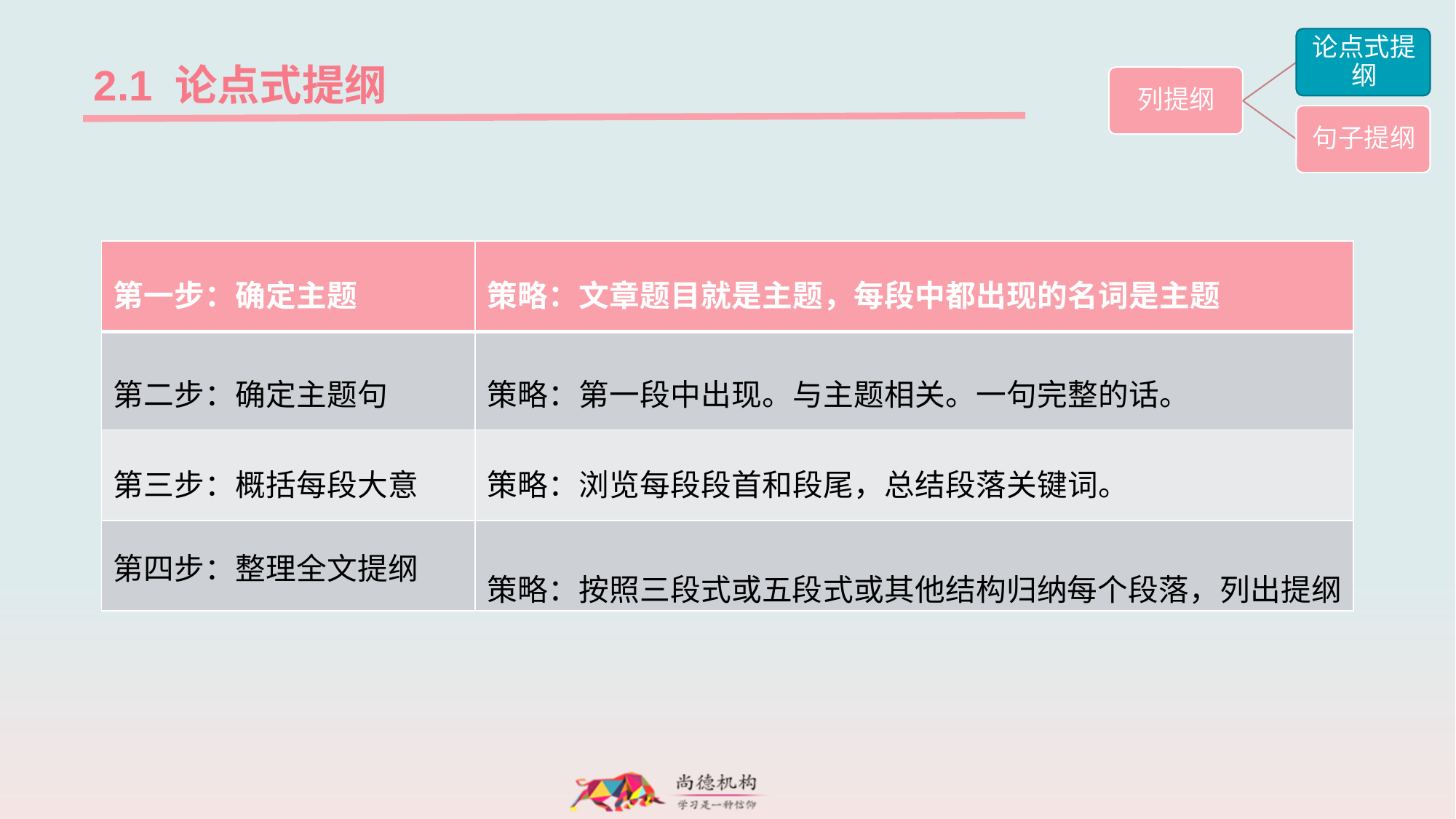

列提纲

论点式提纲

句子提纲
2.1 论点式提纲
| 第一步：确定主题 | 策略：文章题目就是主题，每段中都出现的名词是主题 |
| --- | --- |
| 第二步：确定主题句 | 策略：第一段中出现。与主题相关。一句完整的话。 |
| 第三步：概括每段大意 | 策略：浏览每段段首和段尾，总结段落关键词。 |
| 第四步：整理全文提纲 | 策略：按照三段式或五段式或其他结构归纳每个段落，列出提纲 |